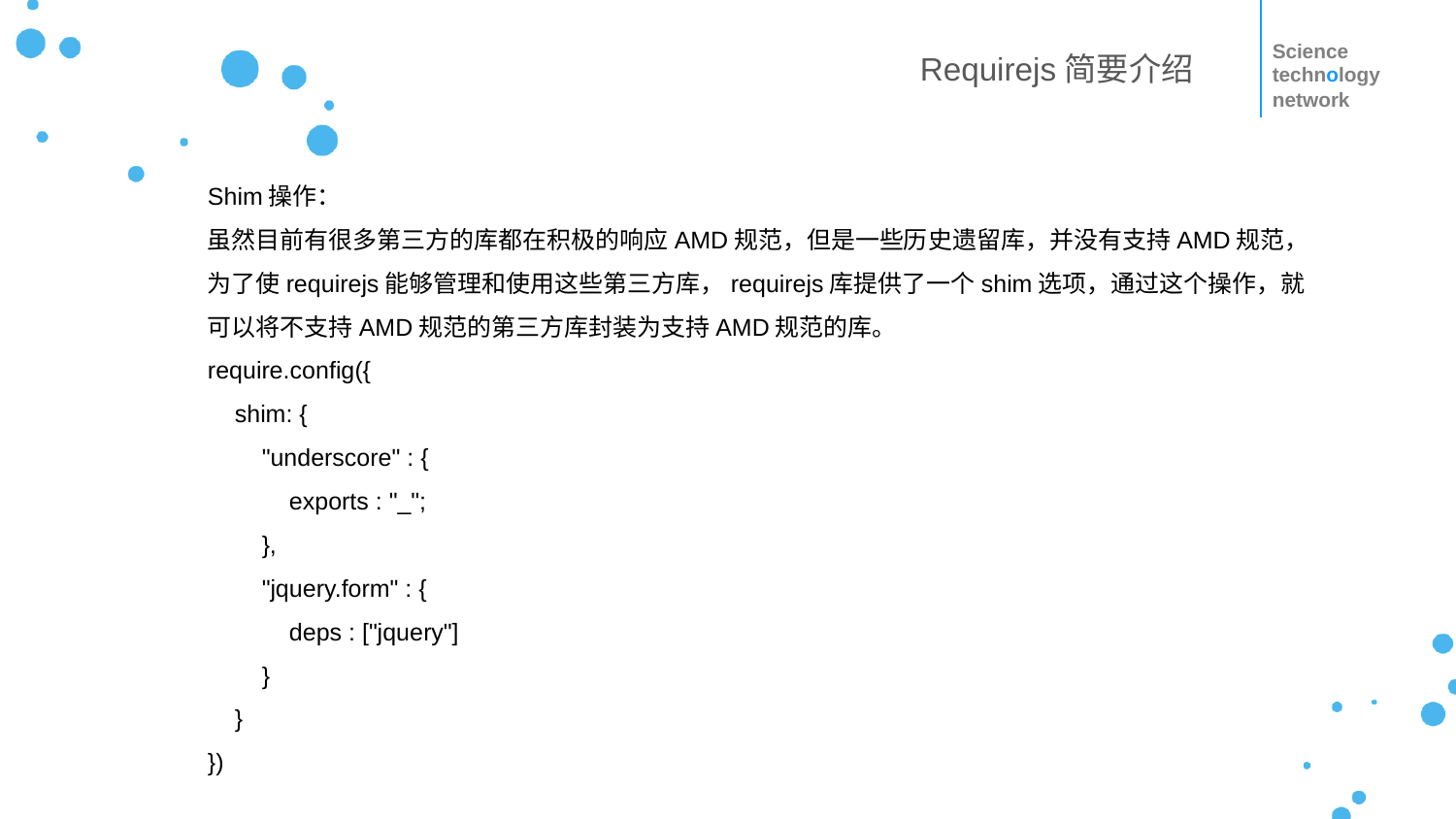

Science
technology
network
Requirejs简要介绍
Shim操作：
虽然目前有很多第三方的库都在积极的响应AMD规范，但是一些历史遗留库，并没有支持AMD规范，为了使requirejs能够管理和使用这些第三方库，requirejs库提供了一个shim选项，通过这个操作，就可以将不支持AMD规范的第三方库封装为支持AMD规范的库。
require.config({
    shim: {
        "underscore" : {
            exports : "_";
        },
        "jquery.form" : {
            deps : ["jquery"]
        }
    }
})